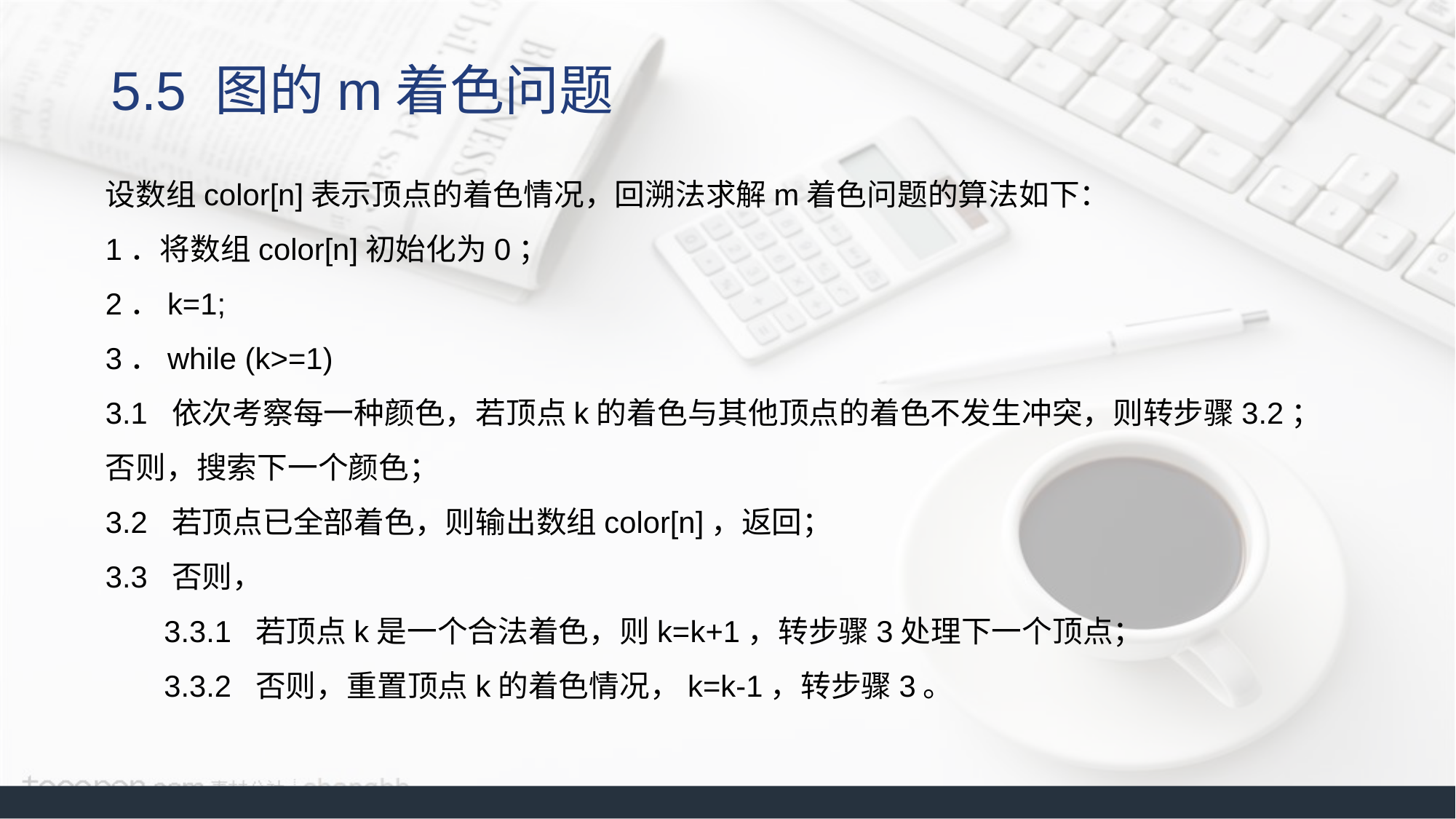

# 5.5 图的m着色问题
设数组color[n]表示顶点的着色情况，回溯法求解m着色问题的算法如下：
1．将数组color[n]初始化为0；
2．k=1;
3．while (k>=1)
3.1  依次考察每一种颜色，若顶点k的着色与其他顶点的着色不发生冲突，则转步骤3.2；否则，搜索下一个颜色；
3.2  若顶点已全部着色，则输出数组color[n]，返回；
3.3  否则，
       3.3.1  若顶点k是一个合法着色，则k=k+1，转步骤3处理下一个顶点；
       3.3.2  否则，重置顶点k的着色情况，k=k-1，转步骤3。